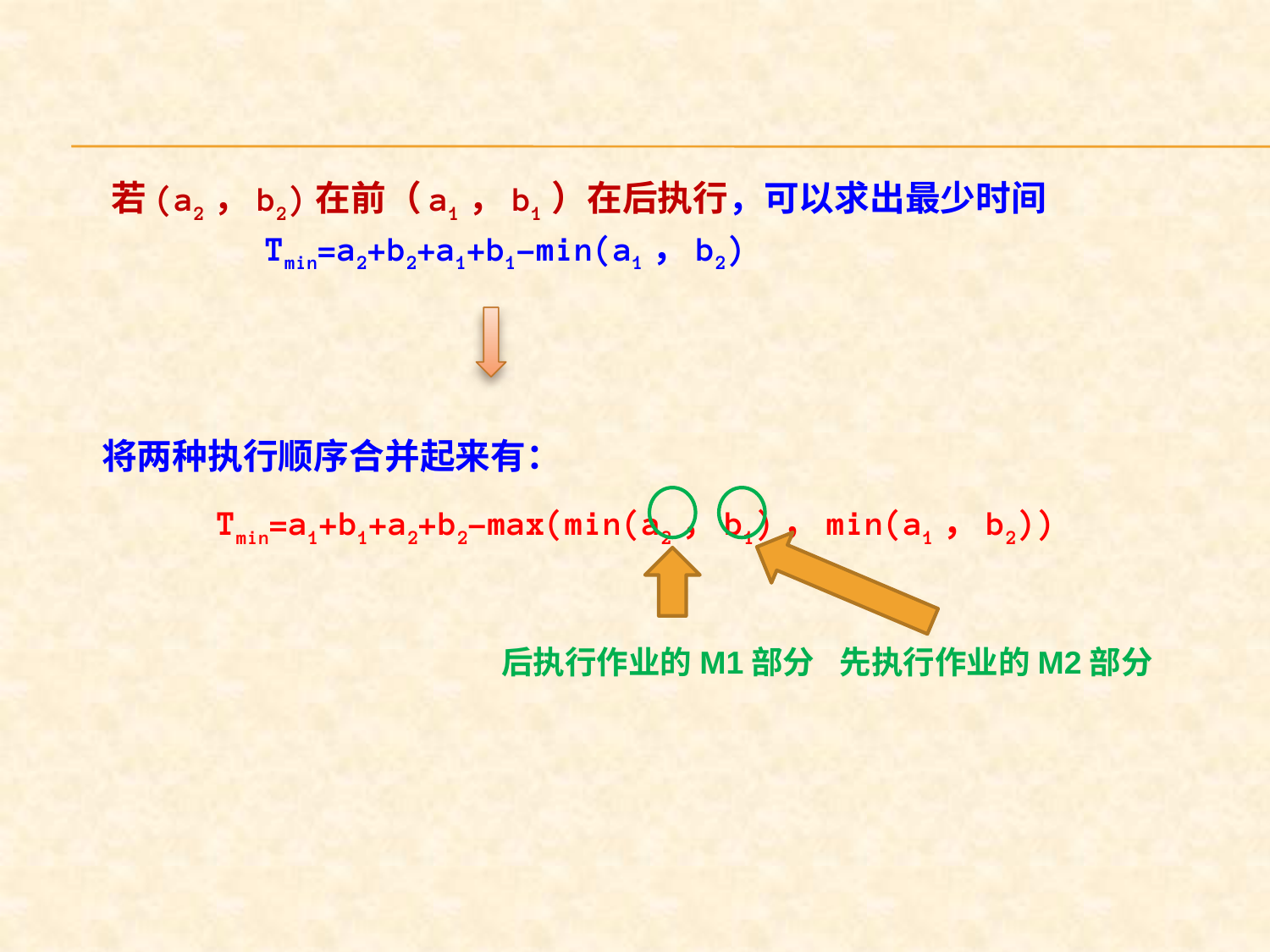

若(a2，b2)在前（a1，b1）在后执行，可以求出最少时间
        Tmin=a2+b2+a1+b1-min(a1，b2)

将两种执行顺序合并起来有：
      Tmin=a1+b1+a2+b2-max(min(a2，b1)，min(a1，b2))

后执行作业的M1部分
先执行作业的M2部分